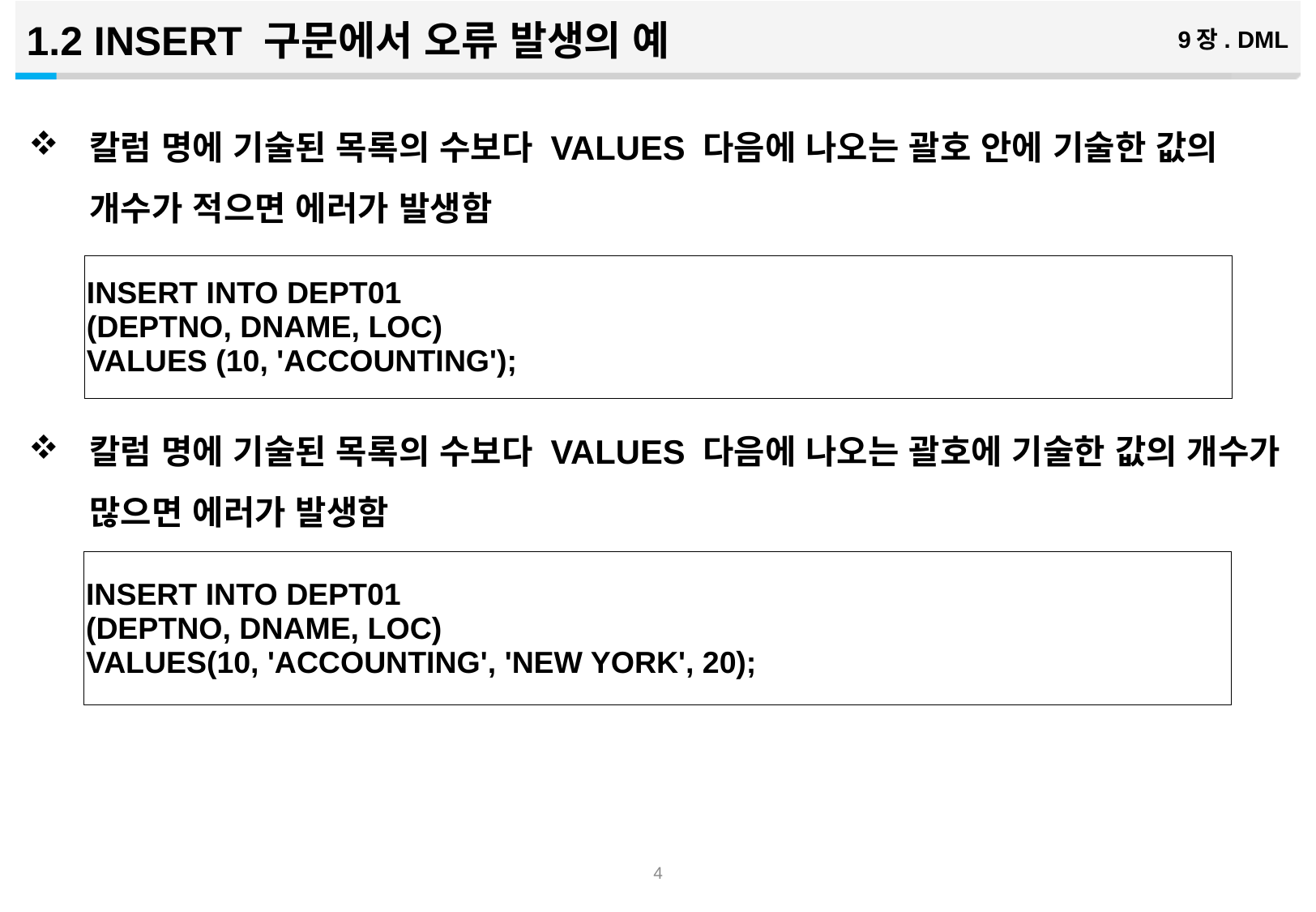

1.2 INSERT 구문에서 오류 발생의 예
9장. DML
칼럼 명에 기술된 목록의 수보다 VALUES 다음에 나오는 괄호 안에 기술한 값의 개수가 적으면 에러가 발생함

칼럼 명에 기술된 목록의 수보다 VALUES 다음에 나오는 괄호에 기술한 값의 개수가 많으면 에러가 발생함

| INSERT INTO DEPT01 (DEPTNO, DNAME, LOC) VALUES (10, 'ACCOUNTING'); |
| --- |
| INSERT INTO DEPT01 (DEPTNO, DNAME, LOC) VALUES(10, 'ACCOUNTING', 'NEW YORK', 20); |
| --- |
4